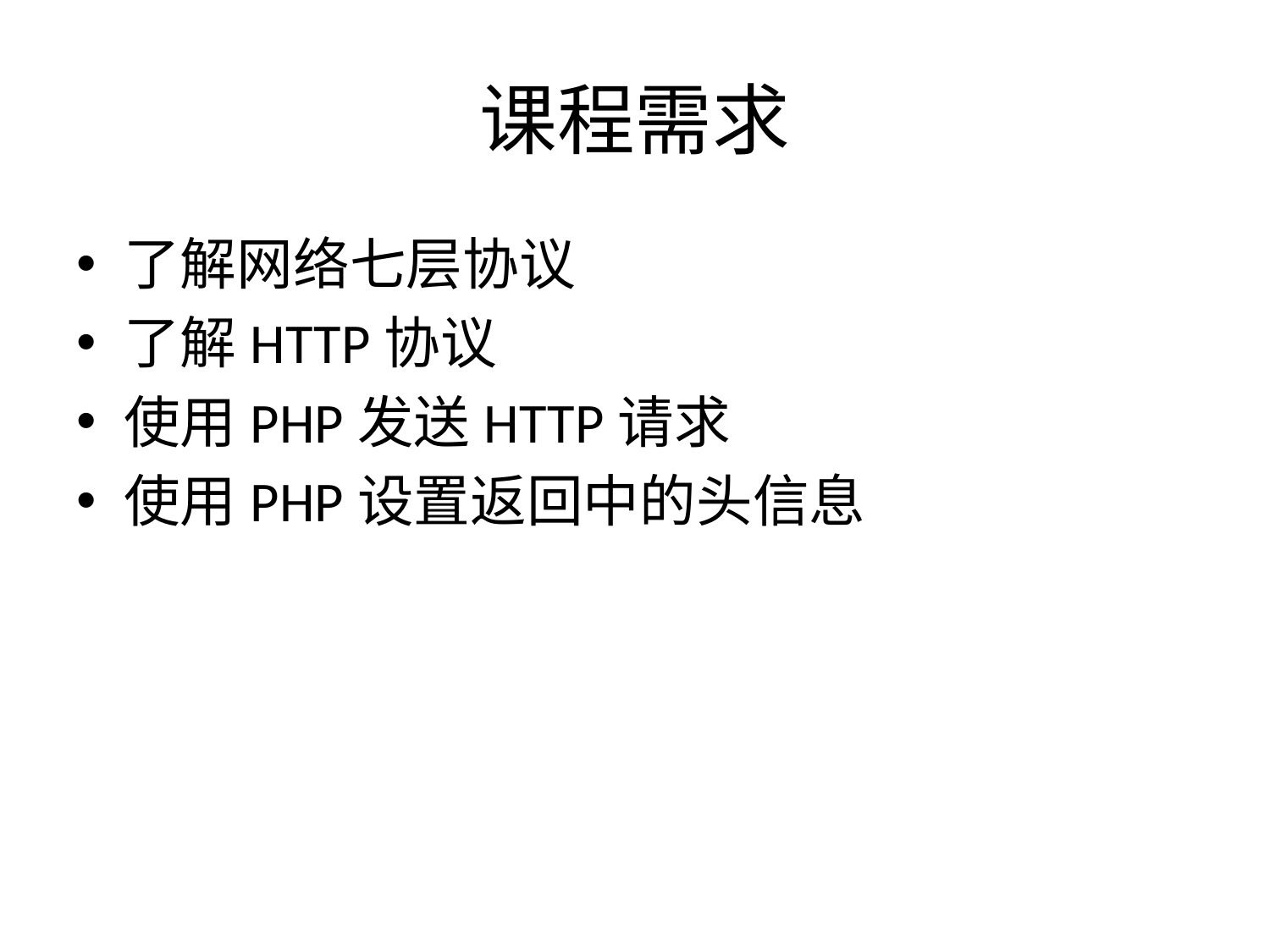

# 课程需求
了解网络七层协议
了解HTTP协议
使用PHP发送HTTP请求
使用PHP设置返回中的头信息